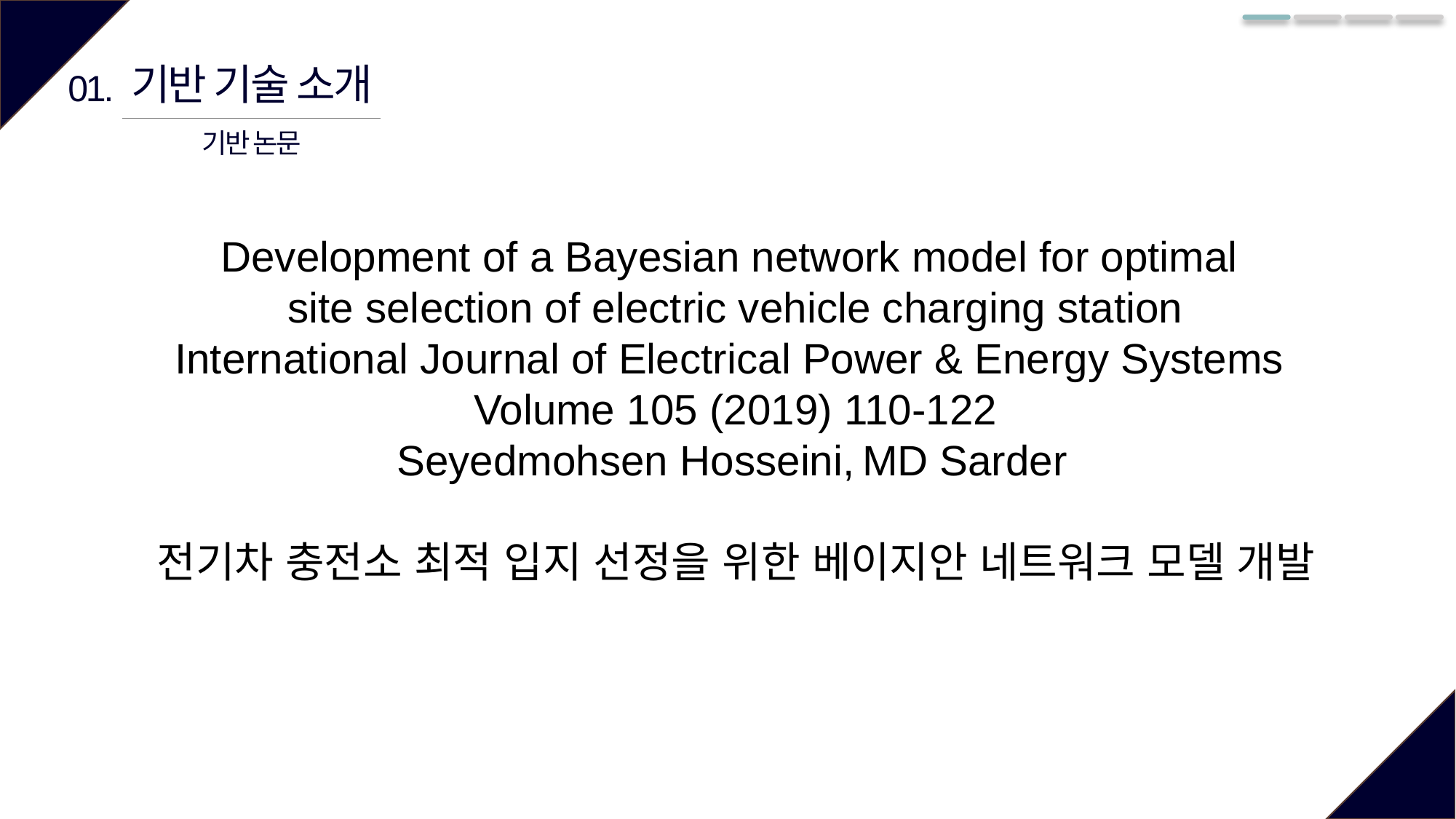

기반 기술 소개
01.
기반 논문
Development of a Bayesian network model for optimal
site selection of electric vehicle charging station
International Journal of Electrical Power & Energy Systems
Volume 105 (2019) 110-122
Seyedmohsen Hosseini, MD Sarder

전기차 충전소 최적 입지 선정을 위한 베이지안 네트워크 모델 개발